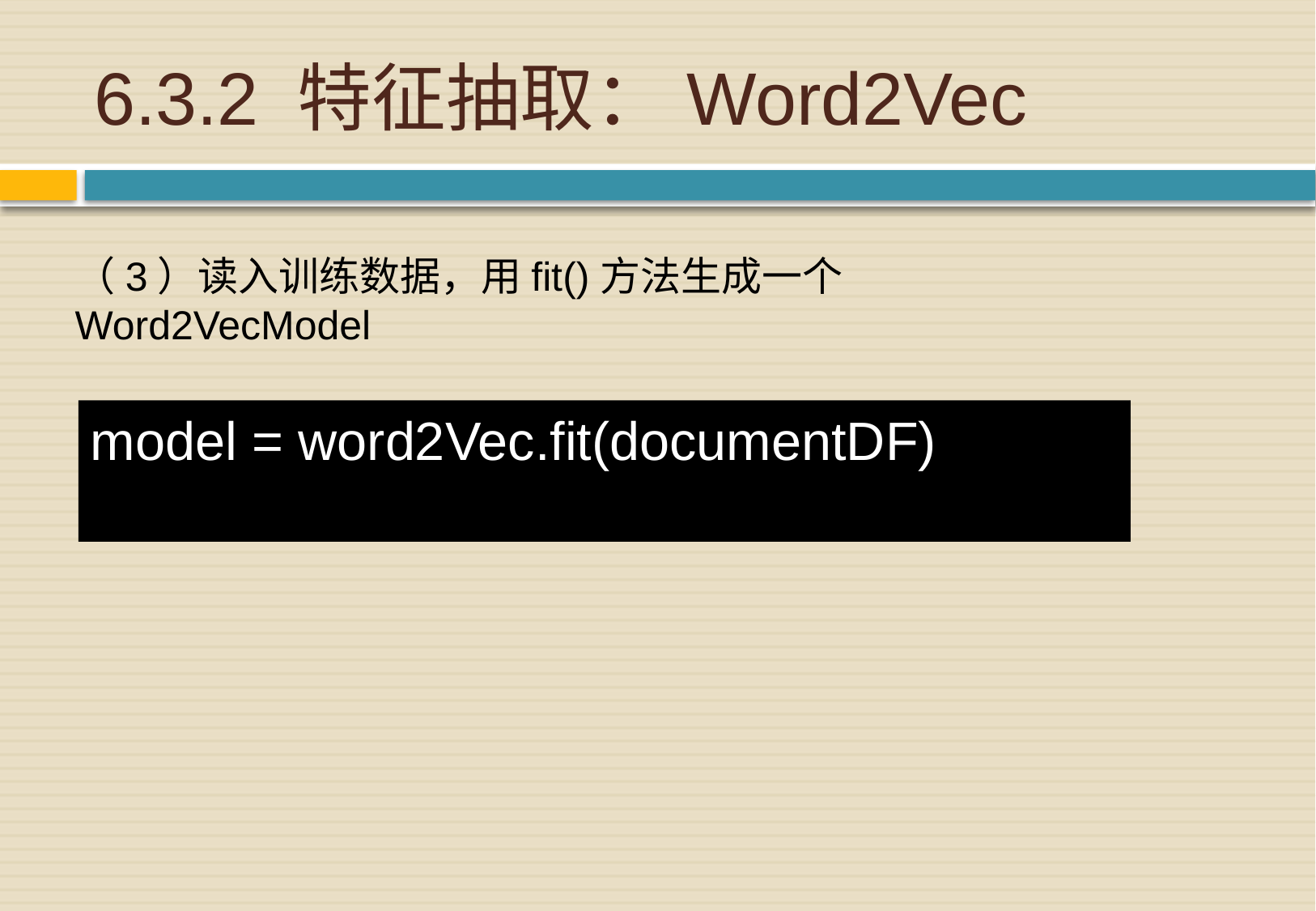

# 6.3.2 特征抽取：Word2Vec
（3）读入训练数据，用fit()方法生成一个Word2VecModel
model = word2Vec.fit(documentDF)